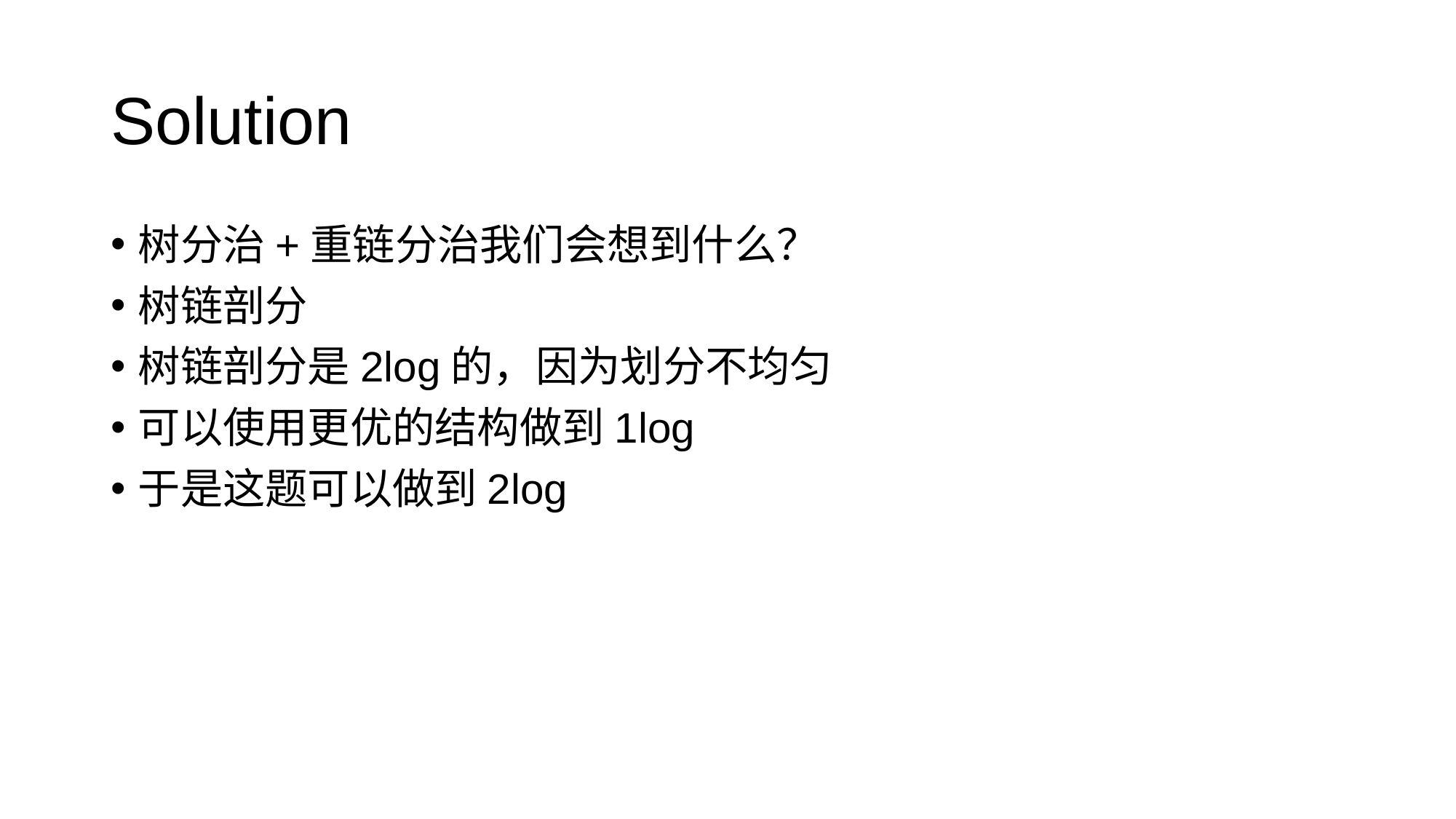

# Solution
树分治+重链分治我们会想到什么？
树链剖分
树链剖分是2log的，因为划分不均匀
可以使用更优的结构做到1log
于是这题可以做到2log